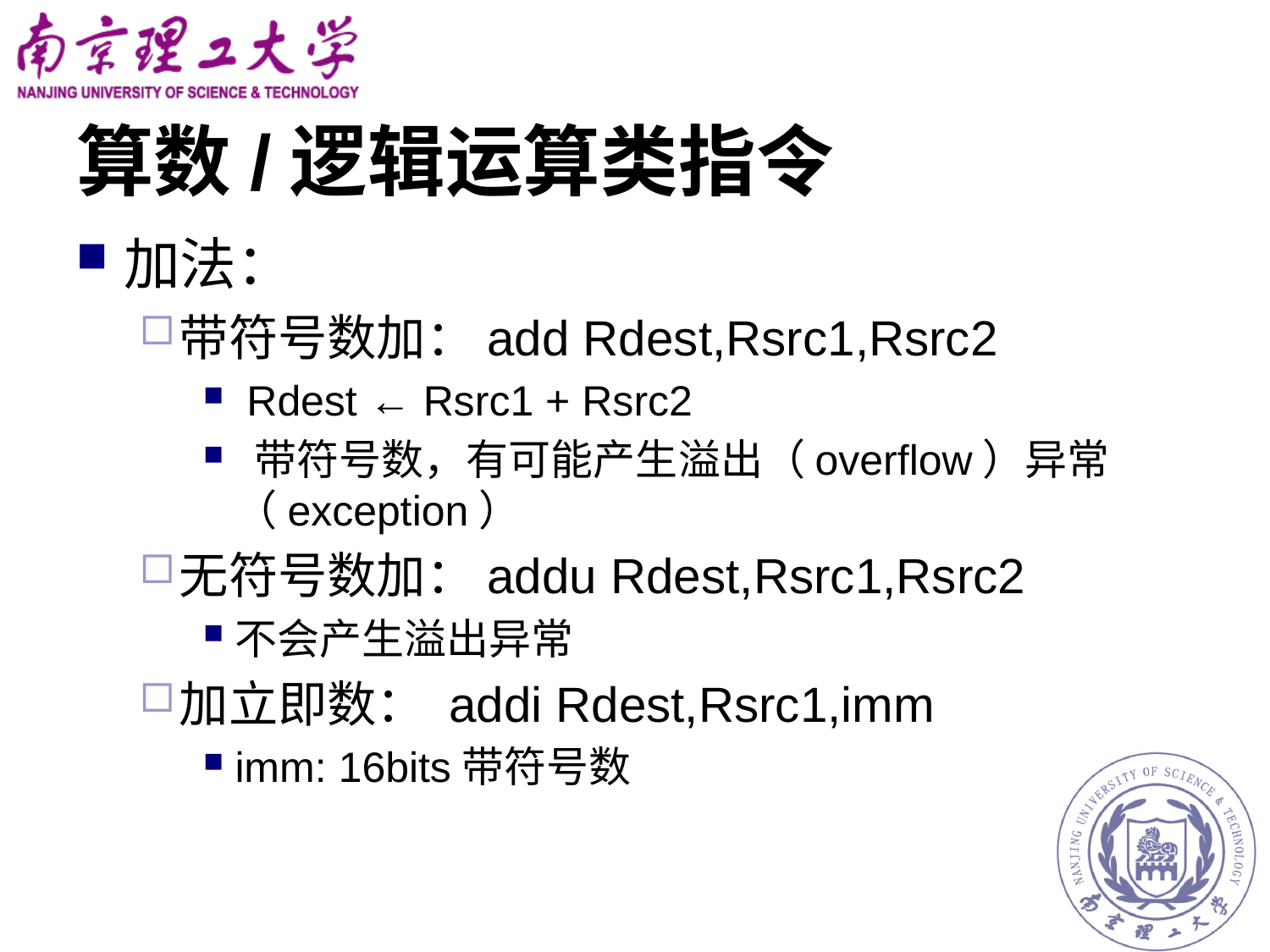

# 算数/逻辑运算类指令
加法：
带符号数加：add Rdest,Rsrc1,Rsrc2
 Rdest ← Rsrc1 + Rsrc2
 带符号数，有可能产生溢出（overflow）异常 （exception）
无符号数加：addu Rdest,Rsrc1,Rsrc2
不会产生溢出异常
加立即数： addi Rdest,Rsrc1,imm
imm: 16bits带符号数